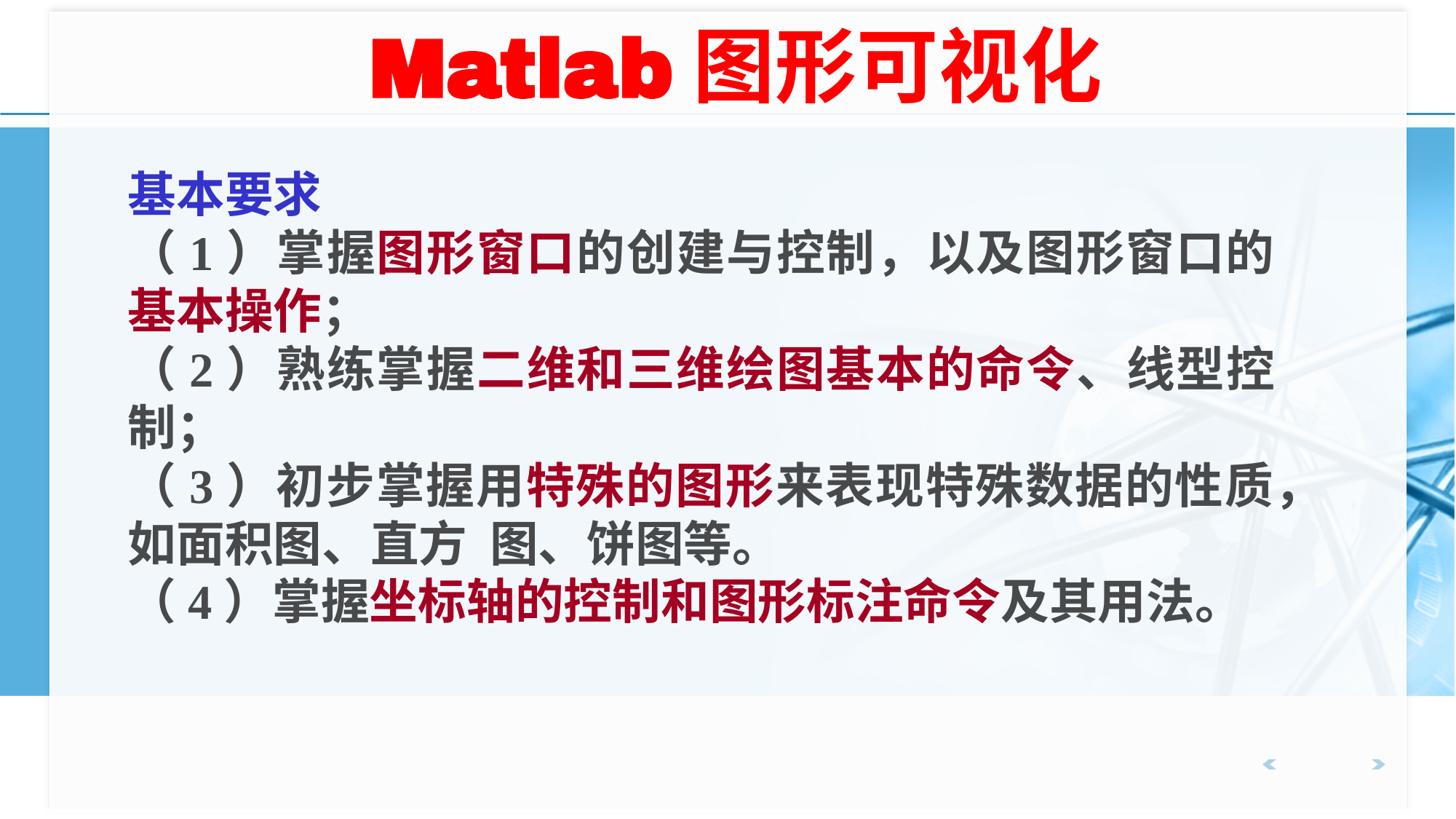

Matlab图形可视化
基本要求
（1）掌握图形窗口的创建与控制，以及图形窗口的基本操作；
（2）熟练掌握二维和三维绘图基本的命令、线型控制；
（3）初步掌握用特殊的图形来表现特殊数据的性质，如面积图、直方  图、饼图等。
（4）掌握坐标轴的控制和图形标注命令及其用法。
6